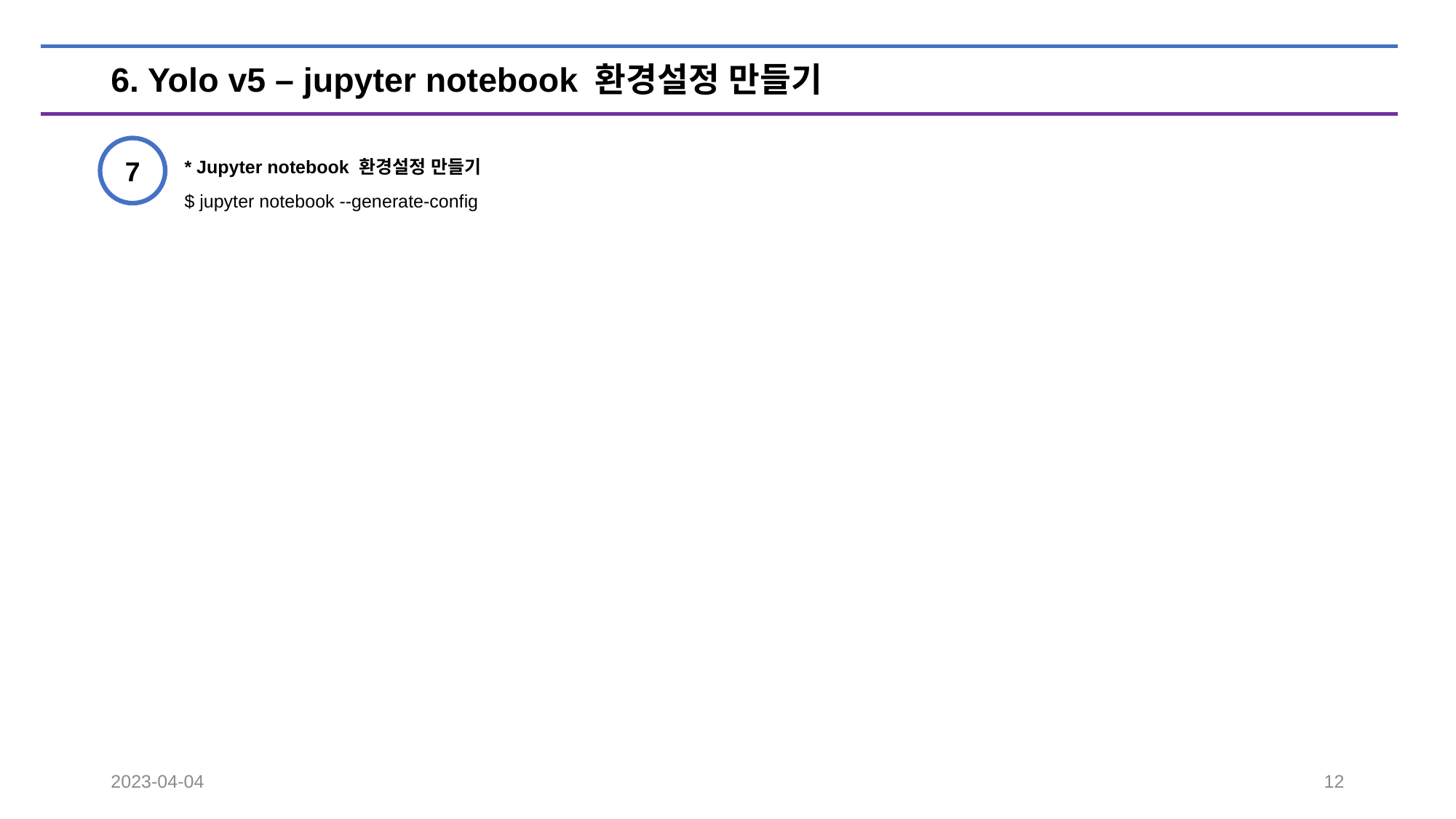

# 6. Yolo v5 – jupyter notebook 환경설정 만들기
7
* Jupyter notebook 환경설정 만들기
$ jupyter notebook --generate-config
2023-04-04
12